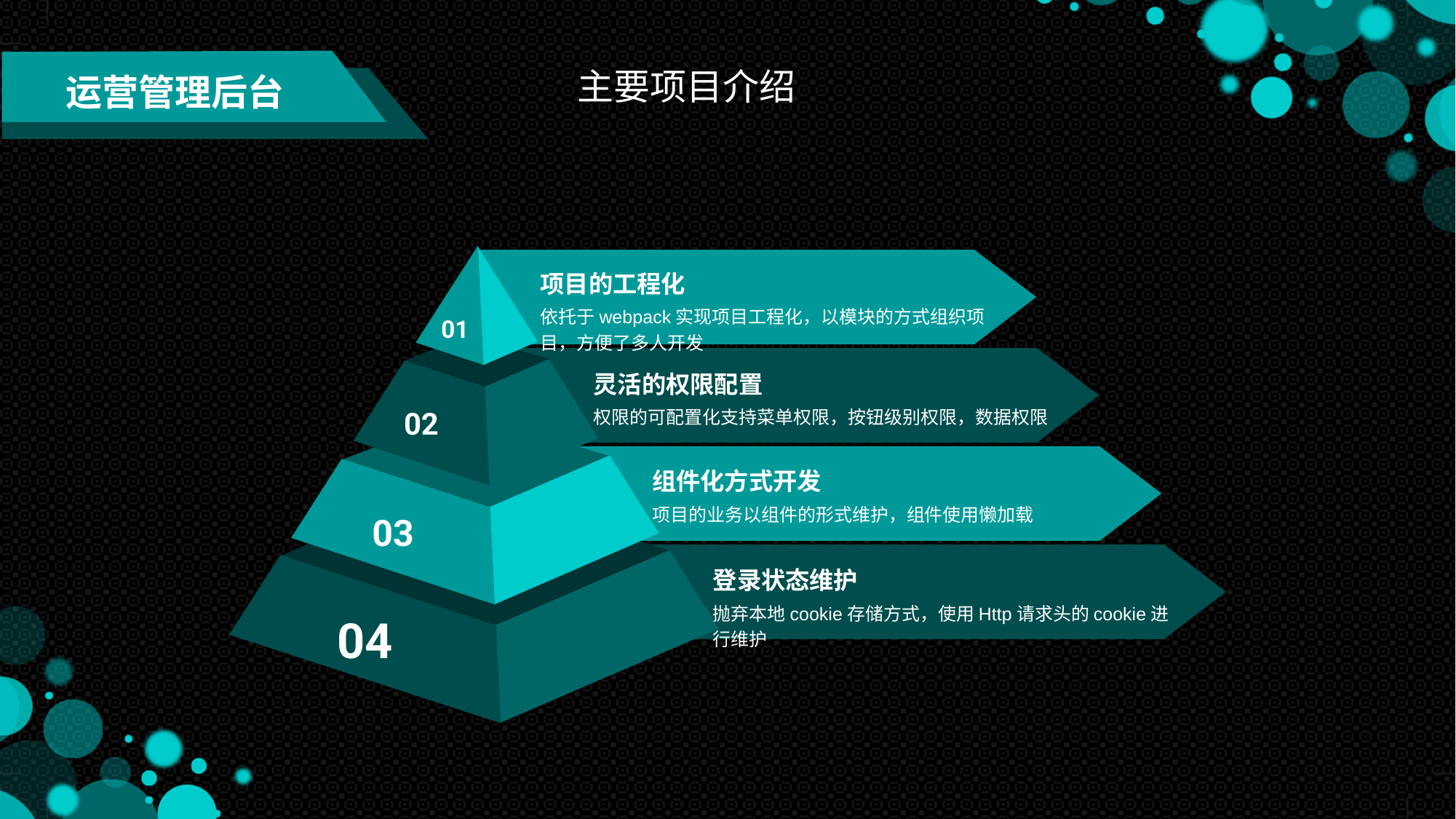

运营管理后台

主要项目介绍
01

项目的工程化
依托于webpack实现项目工程化，以模块的方式组织项目，方便了多人开发

02

灵活的权限配置
权限的可配置化支持菜单权限，按钮级别权限，数据权限

03

组件化方式开发
项目的业务以组件的形式维护，组件使用懒加载

04

登录状态维护
抛弃本地cookie存储方式，使用Http请求头的cookie进行维护